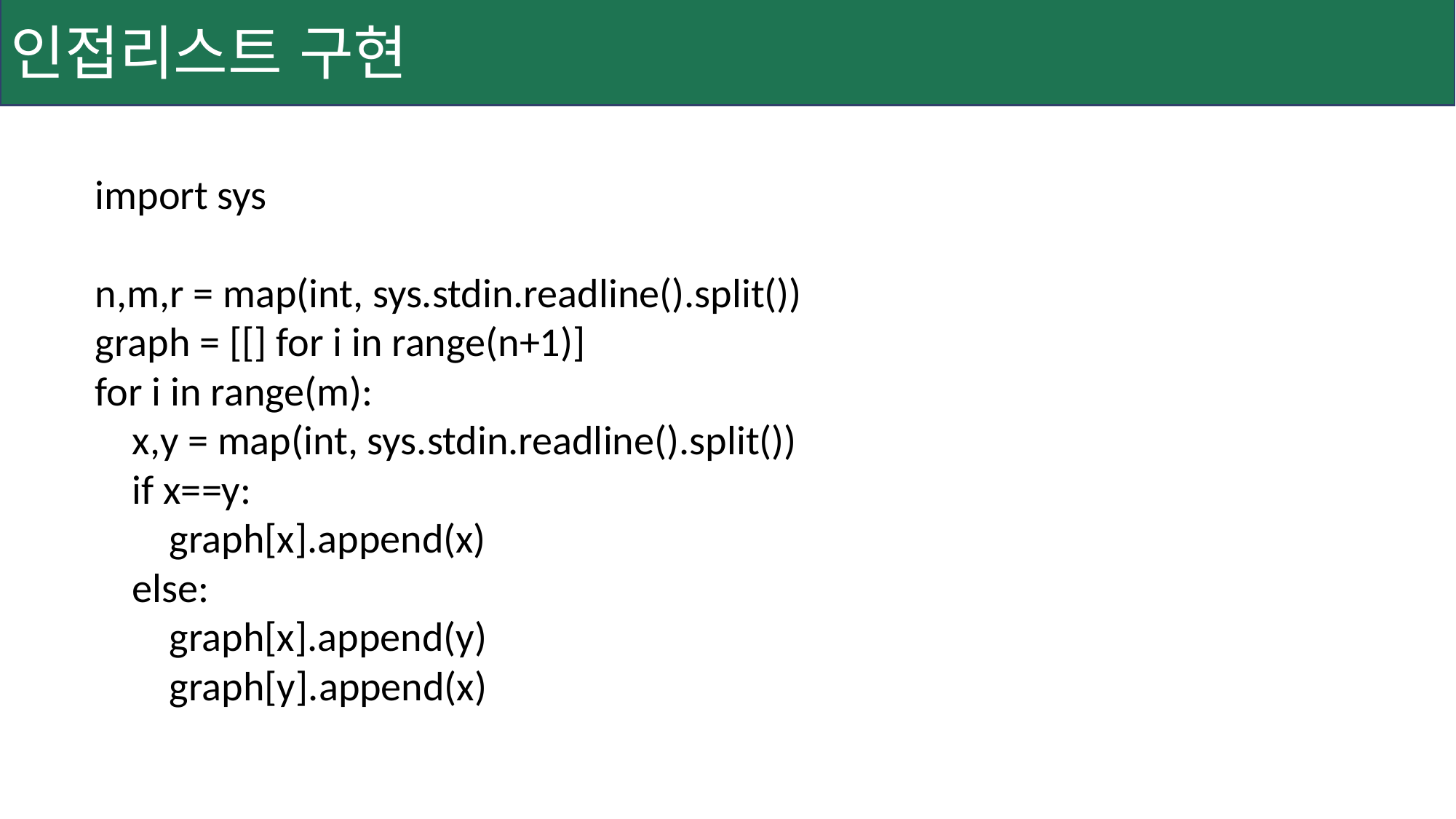

인접리스트 구현
import sys

n,m,r = map(int, sys.stdin.readline().split())
graph = [[] for i in range(n+1)]
for i in range(m):
    x,y = map(int, sys.stdin.readline().split())
    if x==y:
        graph[x].append(x)
    else:
        graph[x].append(y)
        graph[y].append(x)